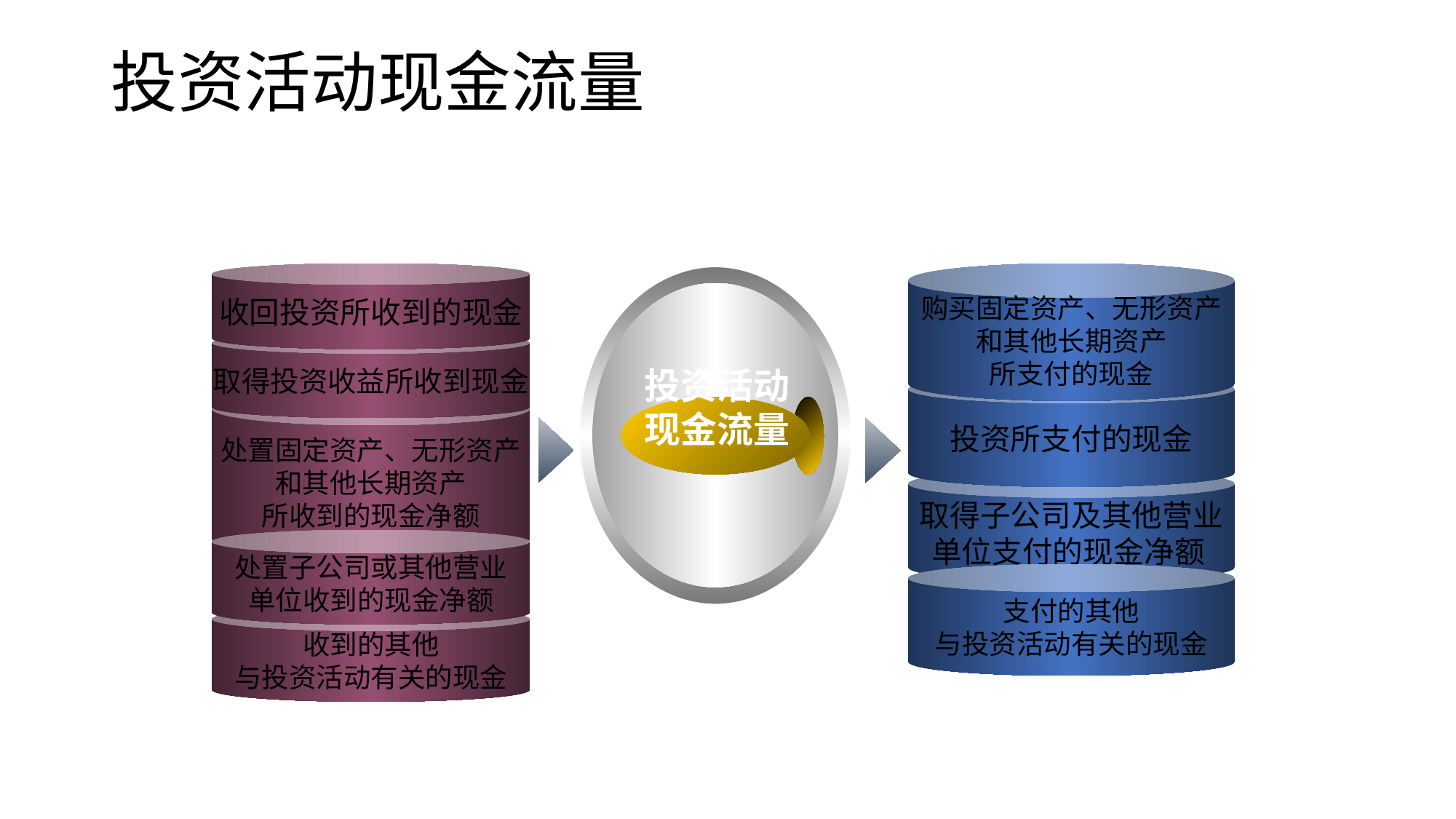

# 投资活动现金流量
收回投资所收到的现金
购买固定资产、无形资产
和其他长期资产
所支付的现金

取得投资收益所收到现金
投资活动
现金流量
投资所支付的现金
处置固定资产、无形资产
和其他长期资产
所收到的现金净额
取得子公司及其他营业
单位支付的现金净额
处置子公司或其他营业
单位收到的现金净额
支付的其他
与投资活动有关的现金
收到的其他
与投资活动有关的现金
2023/3/30
50